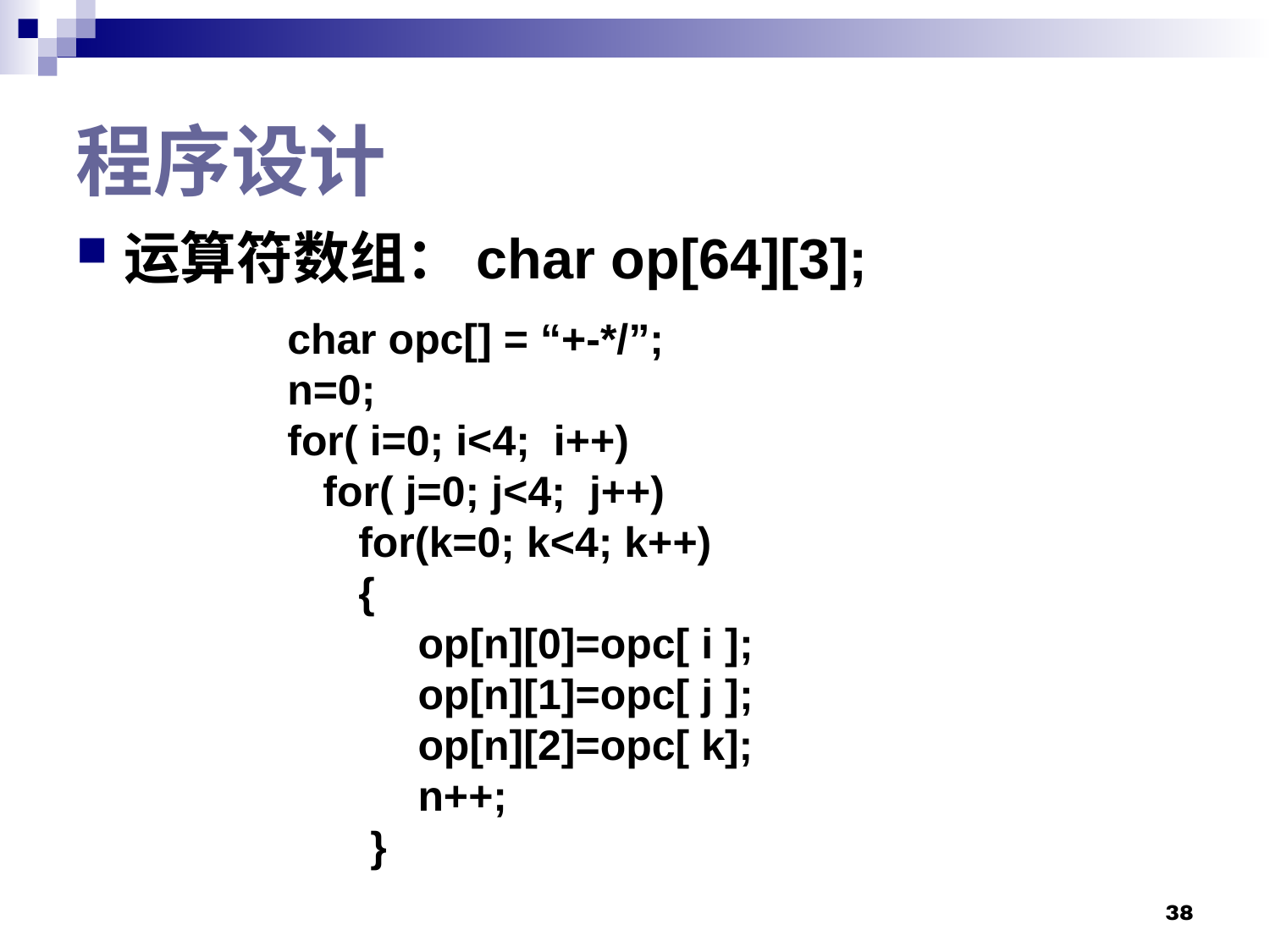

# 程序设计
运算符数组：char op[64][3];
char opc[] = “+-*/”;
n=0;
for( i=0; i<4;  i++)
   for( j=0; j<4;  j++)
      for(k=0; k<4; k++)
      {
           op[n][0]=opc[ i ];
           op[n][1]=opc[ j ];
           op[n][2]=opc[ k];
           n++;
       }
38